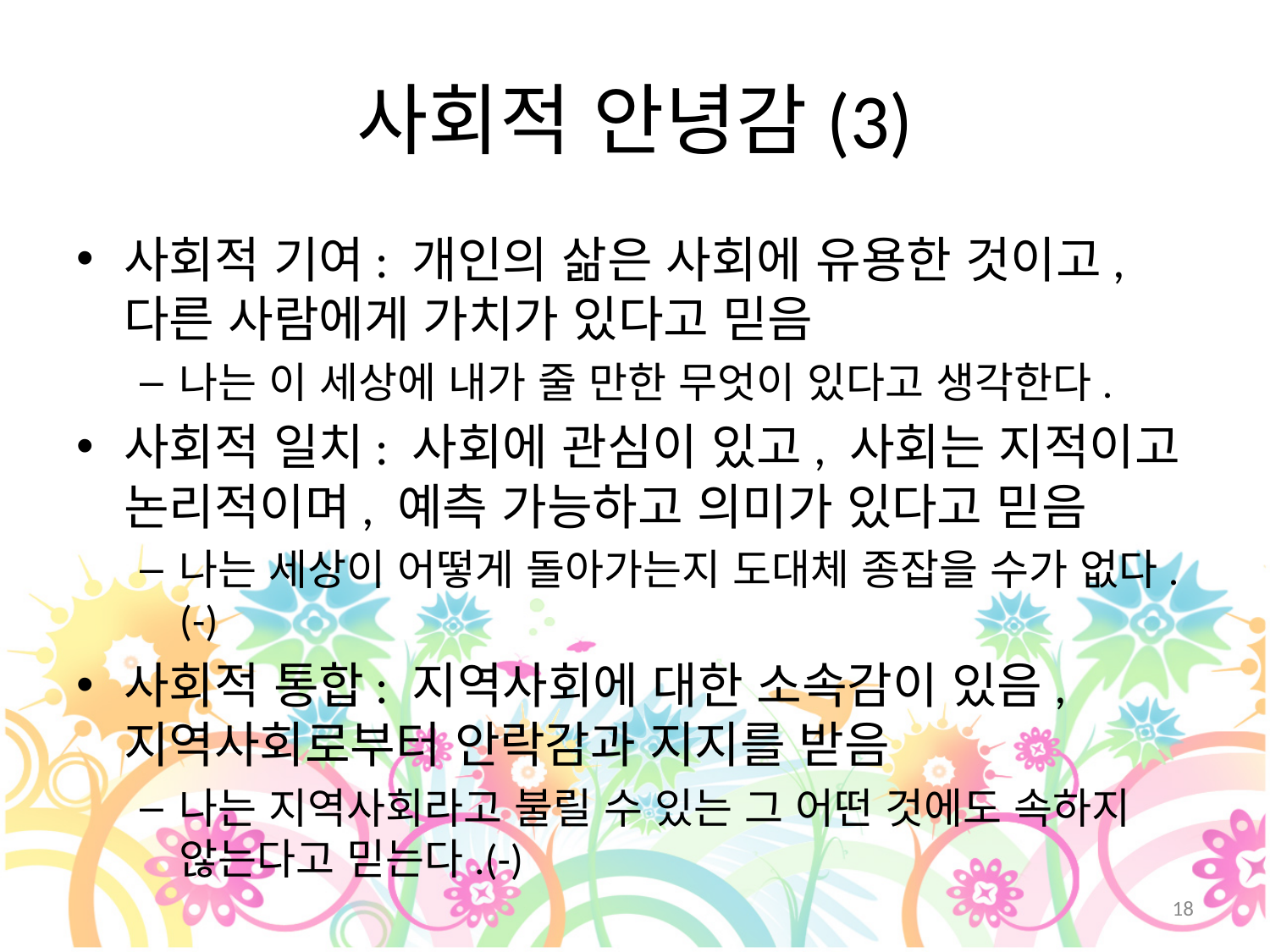

# 사회적 안녕감(3)
사회적 기여: 개인의 삶은 사회에 유용한 것이고, 다른 사람에게 가치가 있다고 믿음
나는 이 세상에 내가 줄 만한 무엇이 있다고 생각한다.
사회적 일치: 사회에 관심이 있고, 사회는 지적이고 논리적이며, 예측 가능하고 의미가 있다고 믿음
나는 세상이 어떻게 돌아가는지 도대체 종잡을 수가 없다.(-)
사회적 통합: 지역사회에 대한 소속감이 있음, 지역사회로부터 안락감과 지지를 받음
나는 지역사회라고 불릴 수 있는 그 어떤 것에도 속하지 않는다고 믿는다.(-)

18